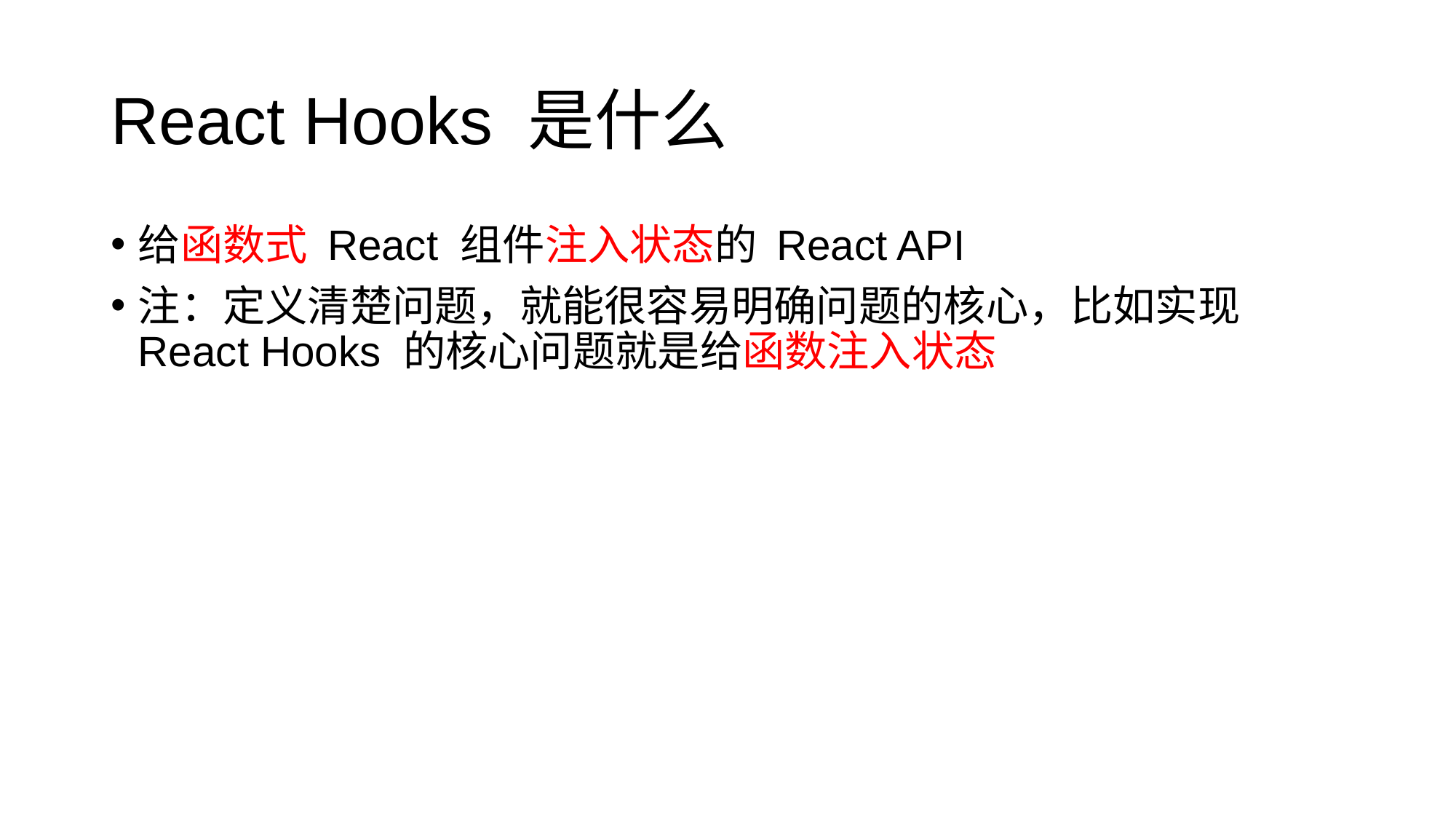

# React Hooks 是什么
给函数式 React 组件注入状态的 React API
注：定义清楚问题，就能很容易明确问题的核心，比如实现 React Hooks 的核心问题就是给函数注入状态